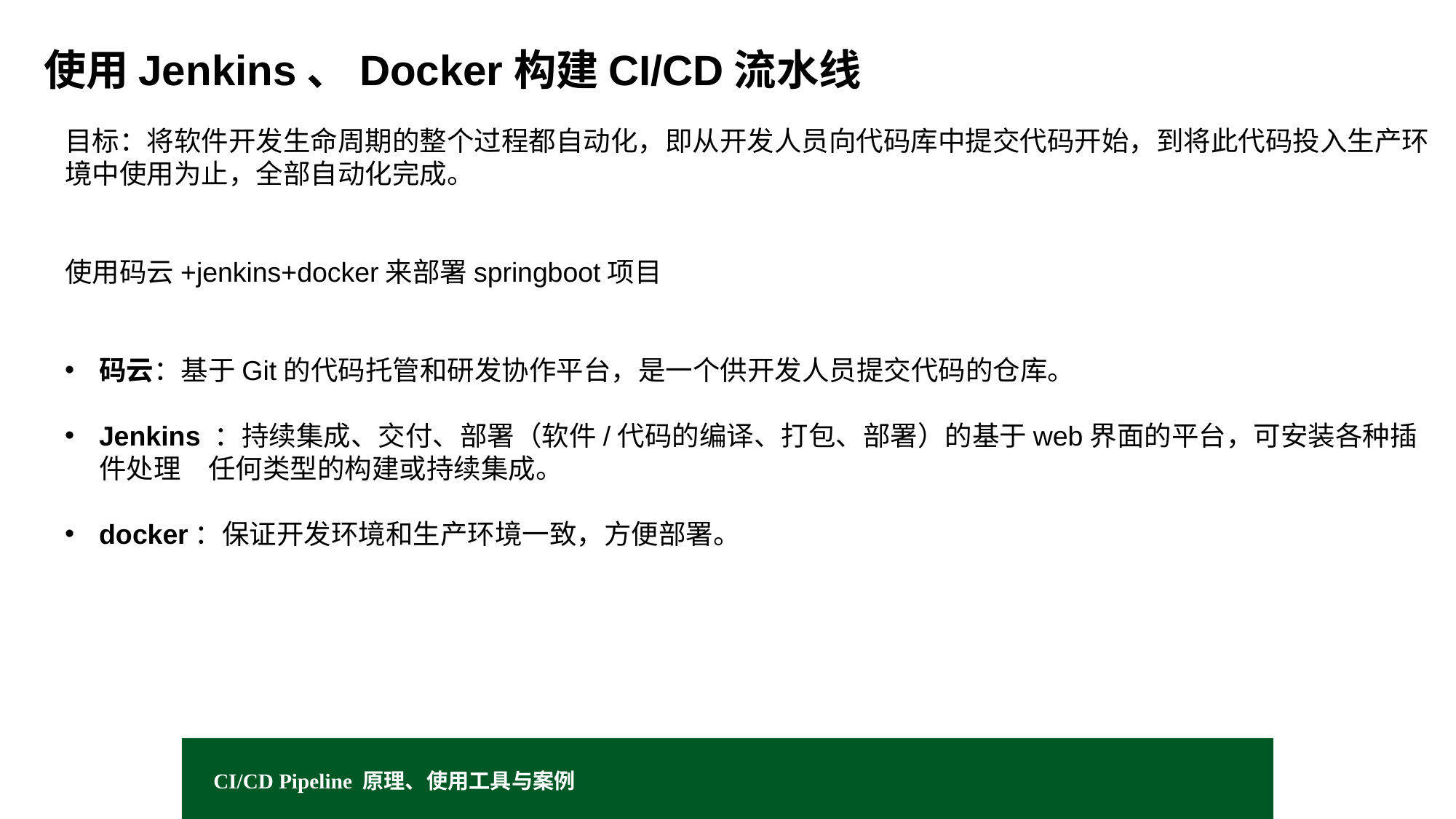

使用Jenkins、Docker构建CI/CD流水线
目标：将软件开发生命周期的整个过程都自动化，即从开发人员向代码库中提交代码开始，到将此代码投入生产环境中使用为止，全部自动化完成。

使用码云+jenkins+docker来部署springboot项目

码云：基于Git的代码托管和研发协作平台，是一个供开发人员提交代码的仓库。

Jenkins ：持续集成、交付、部署（软件/代码的编译、打包、部署）的基于web界面的平台，可安装各种插件处理	任何类型的构建或持续集成。

docker：保证开发环境和生产环境一致，方便部署。

CI/CD Pipeline 原理、使用工具与案例